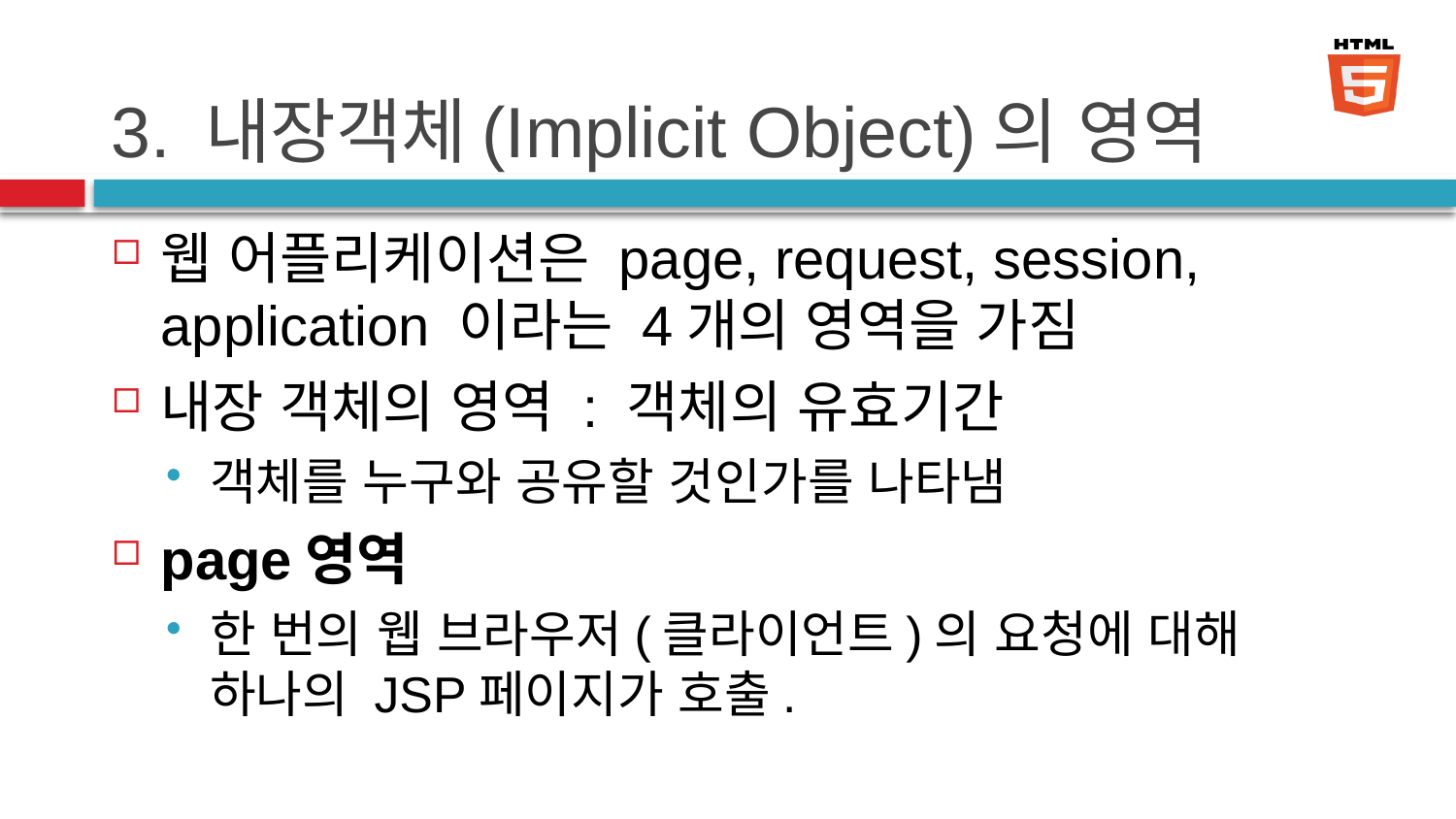

# 3. 내장객체(Implicit Object)의 영역
웹 어플리케이션은 page, request, session, application 이라는 4개의 영역을 가짐
내장 객체의 영역 : 객체의 유효기간
객체를 누구와 공유할 것인가를 나타냄
page영역
한 번의 웹 브라우저(클라이언트)의 요청에 대해 하나의 JSP페이지가 호출.